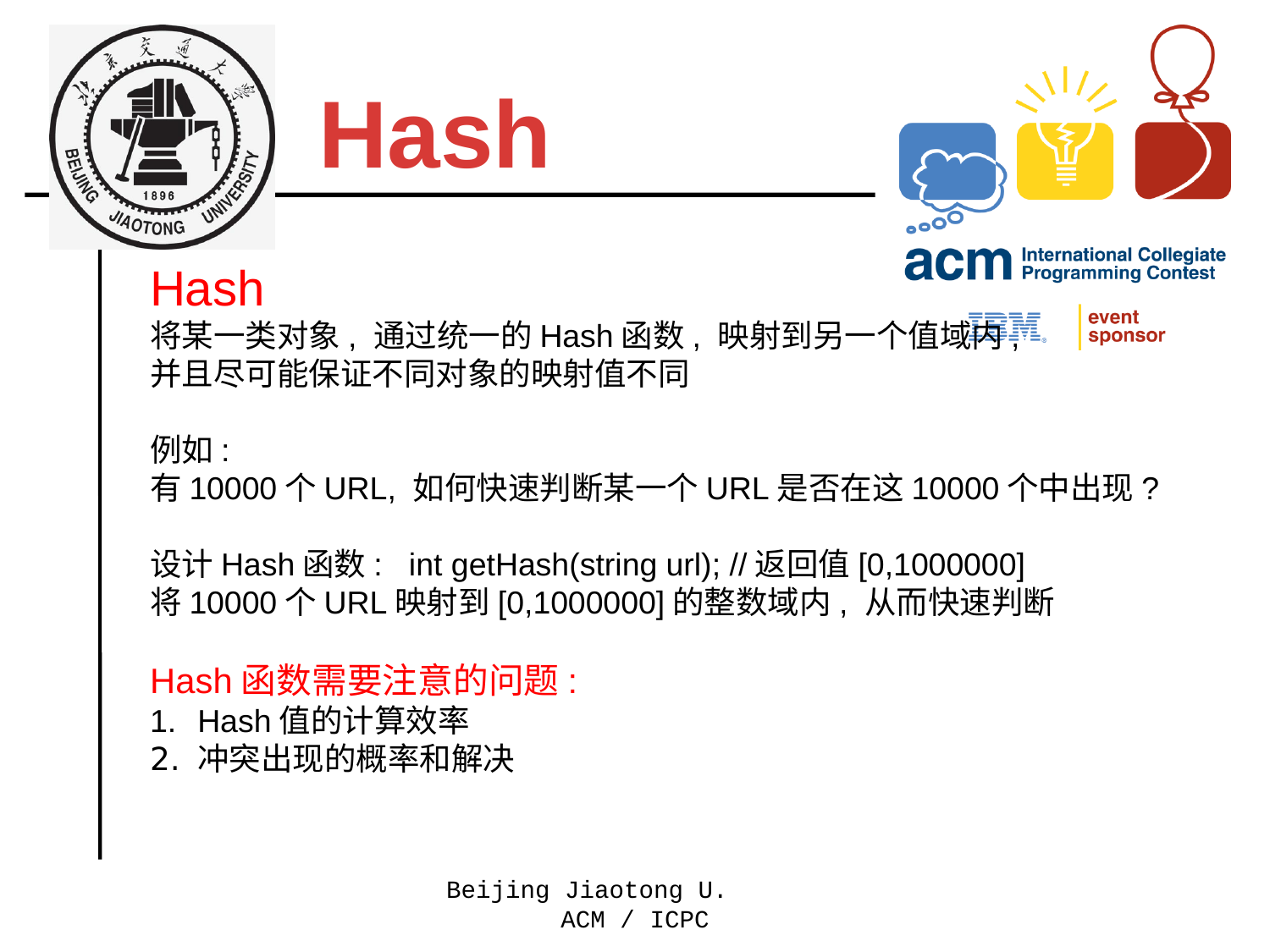

Hash
# Hash
将某一类对象, 通过统一的Hash函数, 映射到另一个值域内,
并且尽可能保证不同对象的映射值不同

例如:
有10000个URL, 如何快速判断某一个URL是否在这10000个中出现?

设计Hash函数:   int getHash(string url); //返回值[0,1000000]
将10000个URL映射到[0,1000000]的整数域内, 从而快速判断

Hash函数需要注意的问题:
Hash值的计算效率
冲突出现的概率和解决